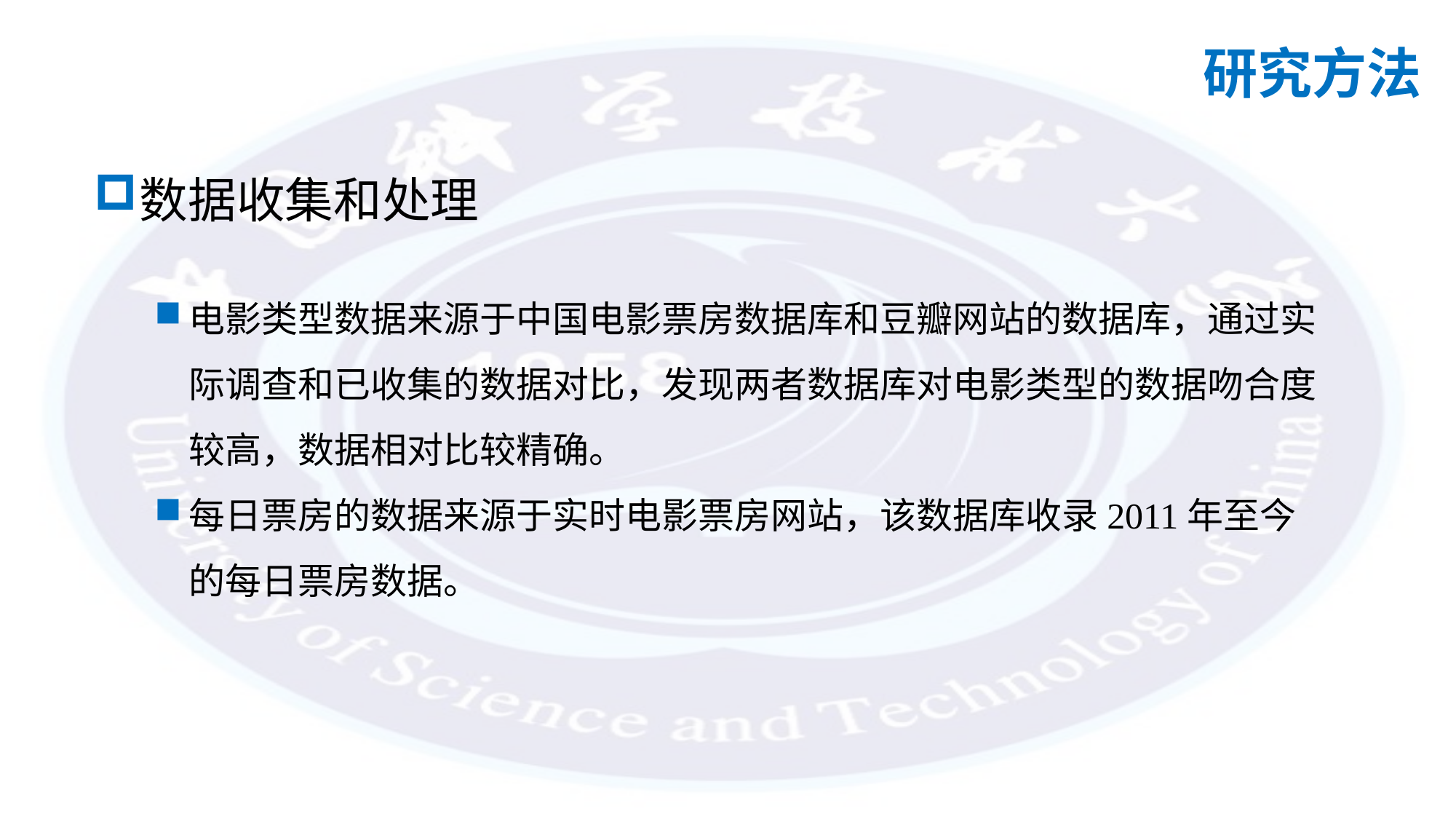

研究方法
数据收集和处理
电影类型数据来源于中国电影票房数据库和豆瓣网站的数据库，通过实际调查和已收集的数据对比，发现两者数据库对电影类型的数据吻合度较高，数据相对比较精确。
每日票房的数据来源于实时电影票房网站，该数据库收录2011年至今的每日票房数据。